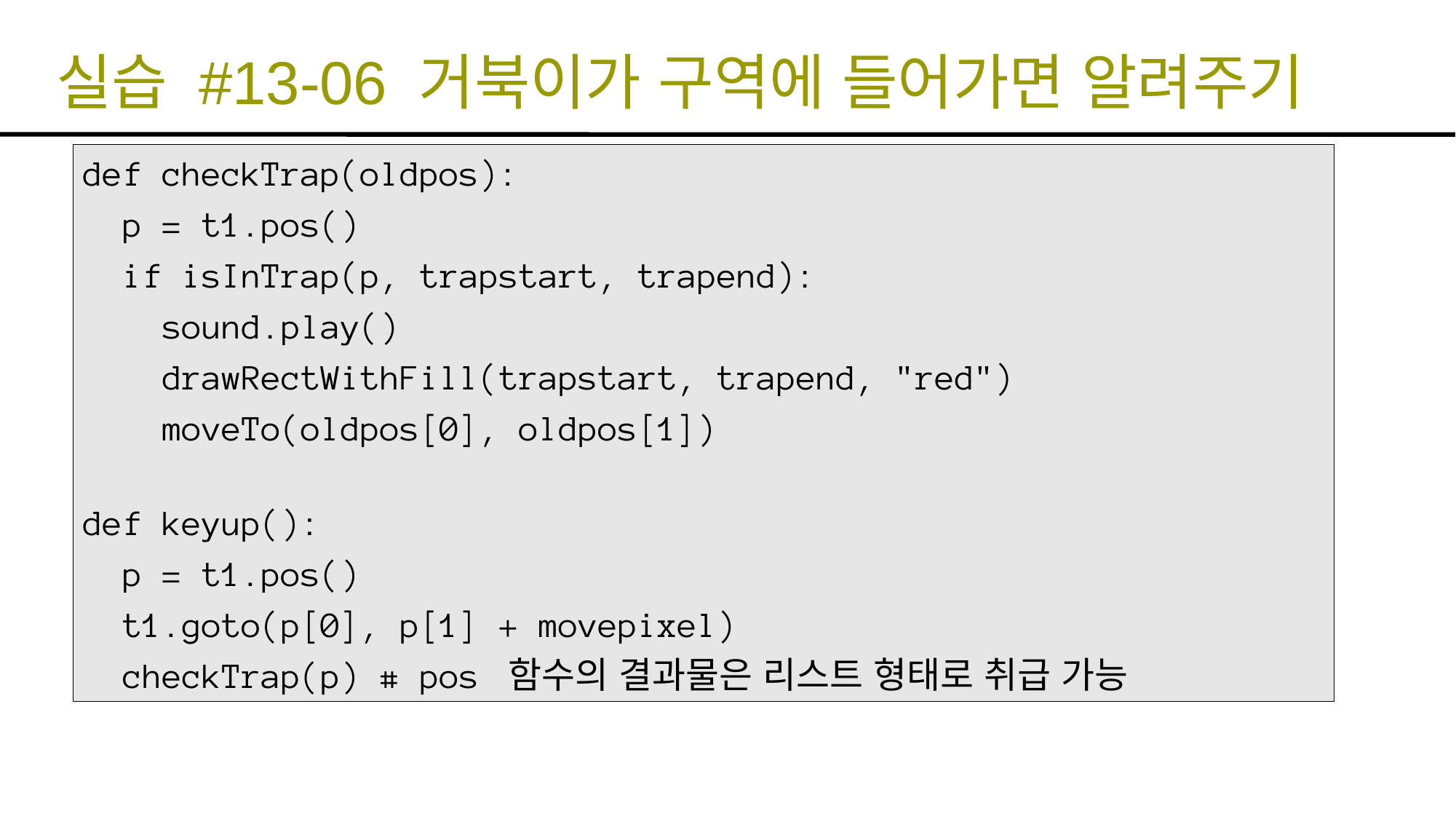

실습 #13-06 거북이가 구역에 들어가면 알려주기
def checkTrap(oldpos):
  p = t1.pos()
  if isInTrap(p, trapstart, trapend):
    sound.play()
    drawRectWithFill(trapstart, trapend, "red")
    moveTo(oldpos[0], oldpos[1])
def keyup():
  p = t1.pos()
  t1.goto(p[0], p[1] + movepixel)
  checkTrap(p) # pos 함수의 결과물은 리스트 형태로 취급 가능